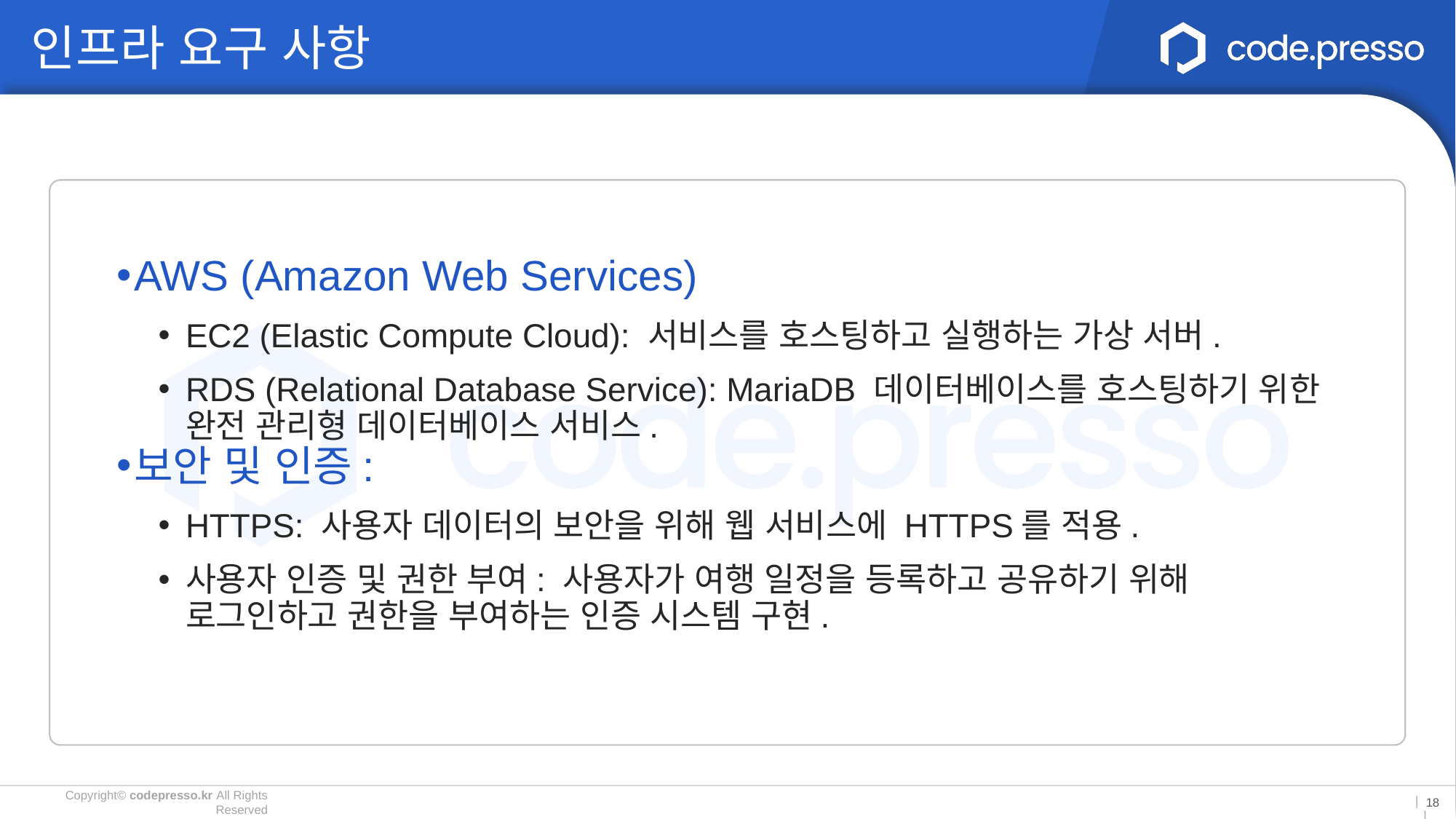

인프라 요구 사항

AWS (Amazon Web Services)
EC2 (Elastic Compute Cloud): 서비스를 호스팅하고 실행하는 가상 서버.
RDS (Relational Database Service): MariaDB 데이터베이스를 호스팅하기 위한 완전 관리형 데이터베이스 서비스.
보안 및 인증:
HTTPS: 사용자 데이터의 보안을 위해 웹 서비스에 HTTPS를 적용.
사용자 인증 및 권한 부여: 사용자가 여행 일정을 등록하고 공유하기 위해 로그인하고 권한을 부여하는 인증 시스템 구현.